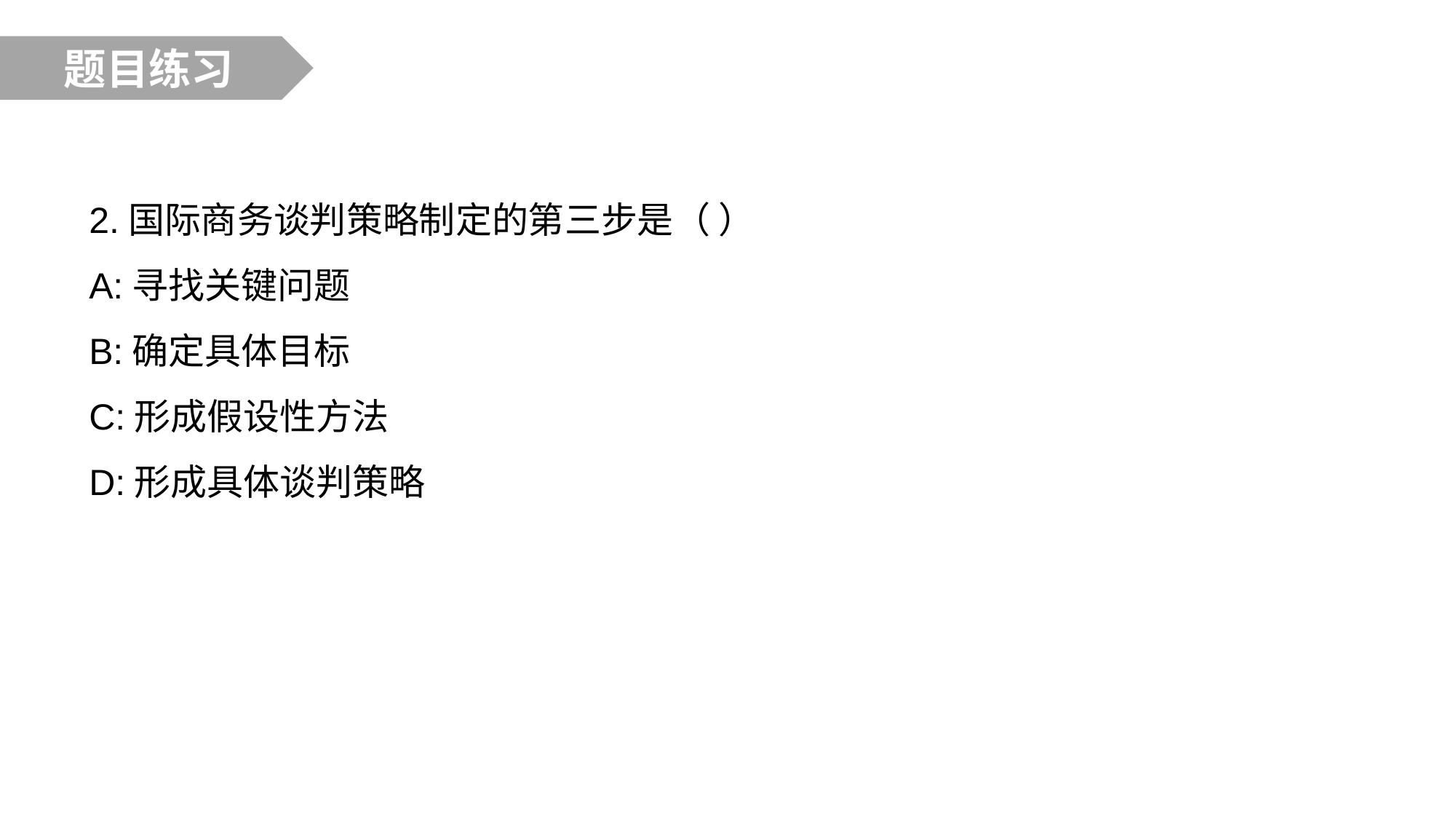

题目练习
2.国际商务谈判策略制定的第三步是（ ）
A:寻找关键问题
B:确定具体目标
C:形成假设性方法
D:形成具体谈判策略